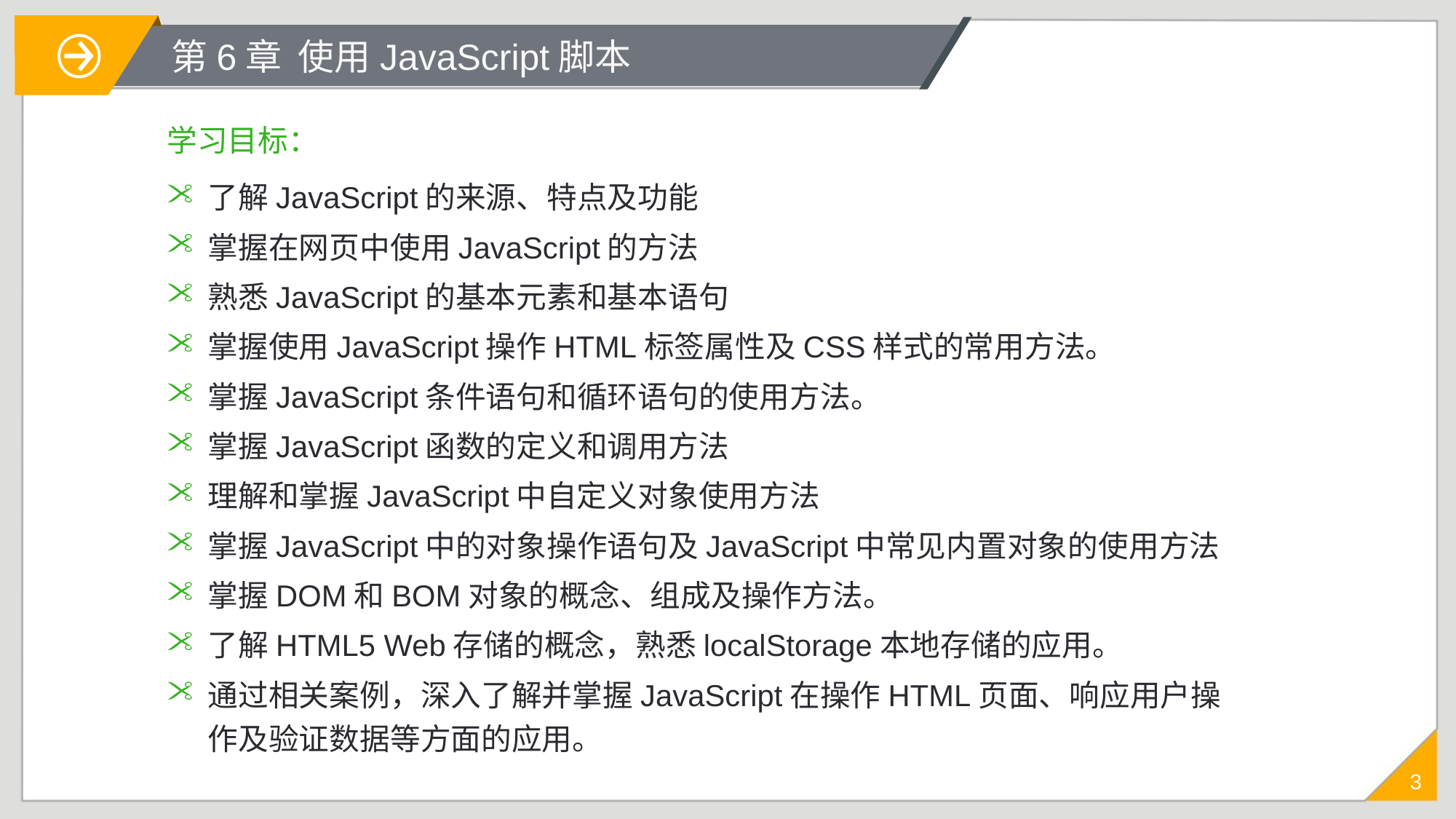

# 第6章  使用JavaScript脚本
学习目标：
了解JavaScript的来源、特点及功能
掌握在网页中使用JavaScript的方法
熟悉JavaScript的基本元素和基本语句
掌握使用JavaScript操作HTML标签属性及CSS样式的常用方法。
掌握JavaScript条件语句和循环语句的使用方法。
掌握JavaScript函数的定义和调用方法
理解和掌握JavaScript中自定义对象使用方法
掌握JavaScript中的对象操作语句及JavaScript中常见内置对象的使用方法
掌握DOM和BOM对象的概念、组成及操作方法。
了解HTML5 Web存储的概念，熟悉localStorage本地存储的应用。
通过相关案例，深入了解并掌握JavaScript在操作HTML页面、响应用户操作及验证数据等方面的应用。